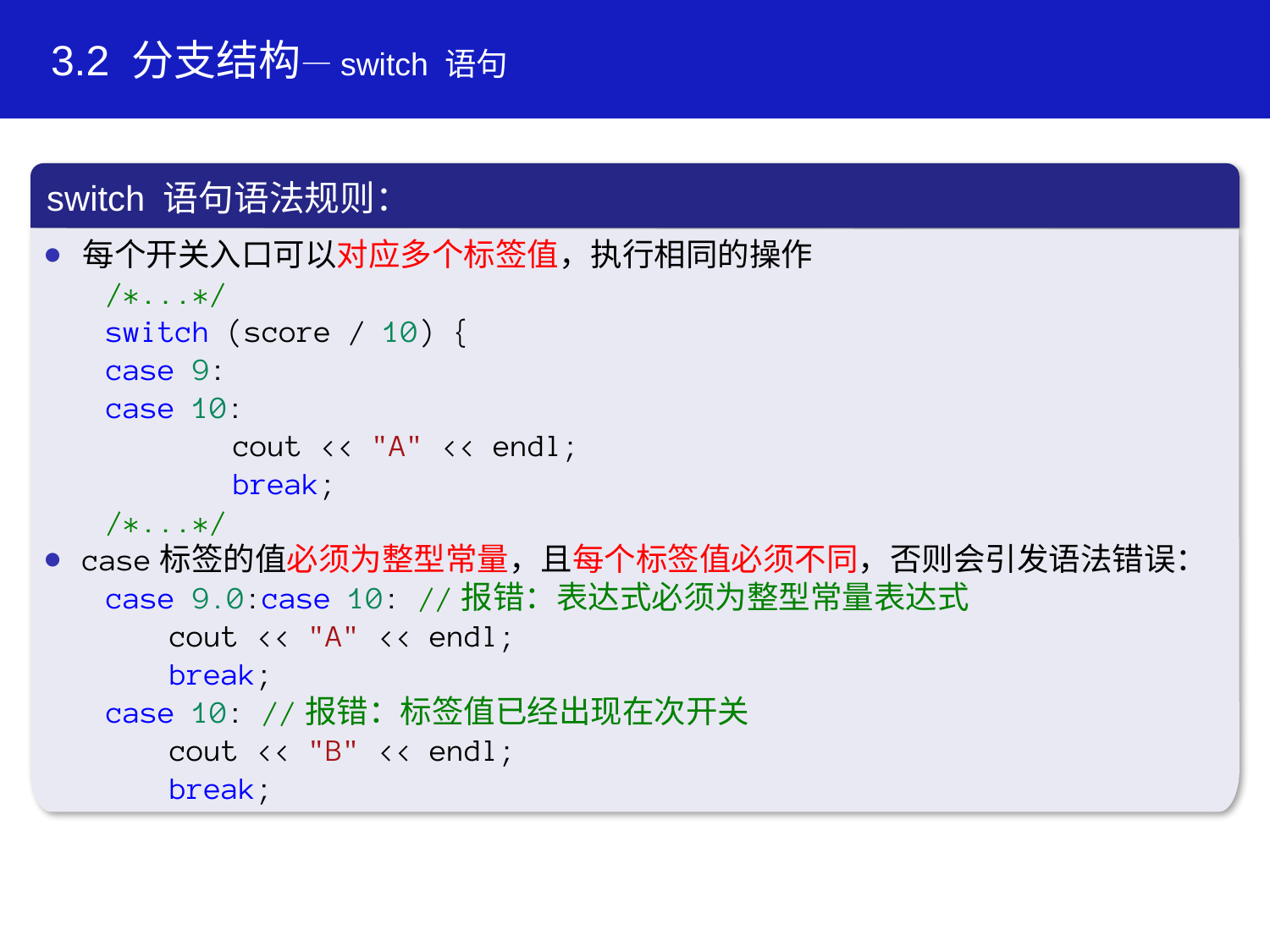

# 3.2 分支结构—switch 语句
switch 语句语法规则：
每个开关入口可以对应多个标签值，执行相同的操作
/*...*/
switch (score / 10) {
case 9:
case 10:
	cout << "A" << endl;
	break;
/*...*/
case标签的值必须为整型常量，且每个标签值必须不同，否则会引发语法错误：
case 9.0:case 10: //报错：表达式必须为整型常量表达式
cout << "A" << endl;
break;
case 10: //报错：标签值已经出现在次开关
cout << "B" << endl;
break;
21